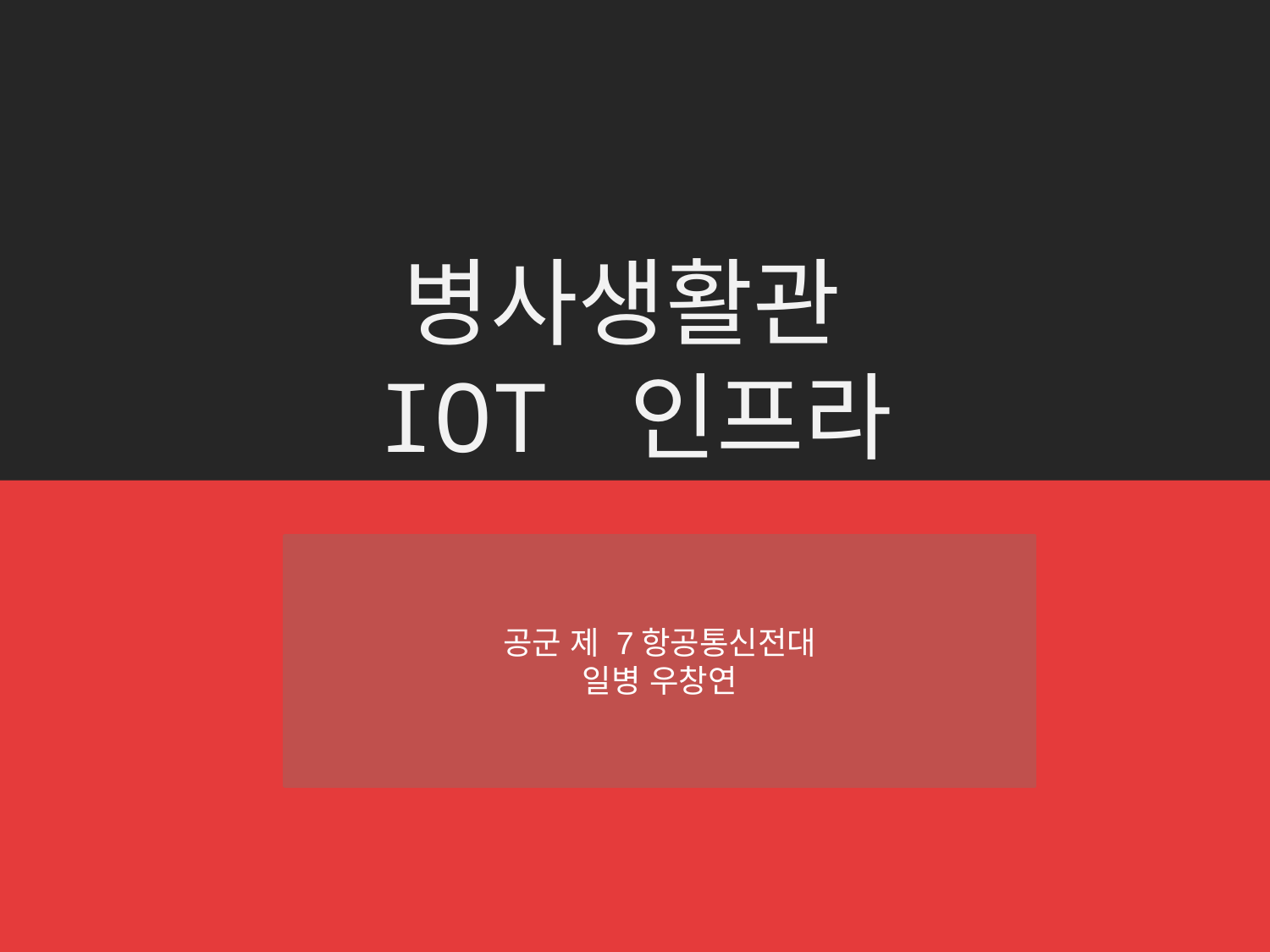

병사생활관
IOT 인프라

공군 제 7항공통신전대
일병 우창연